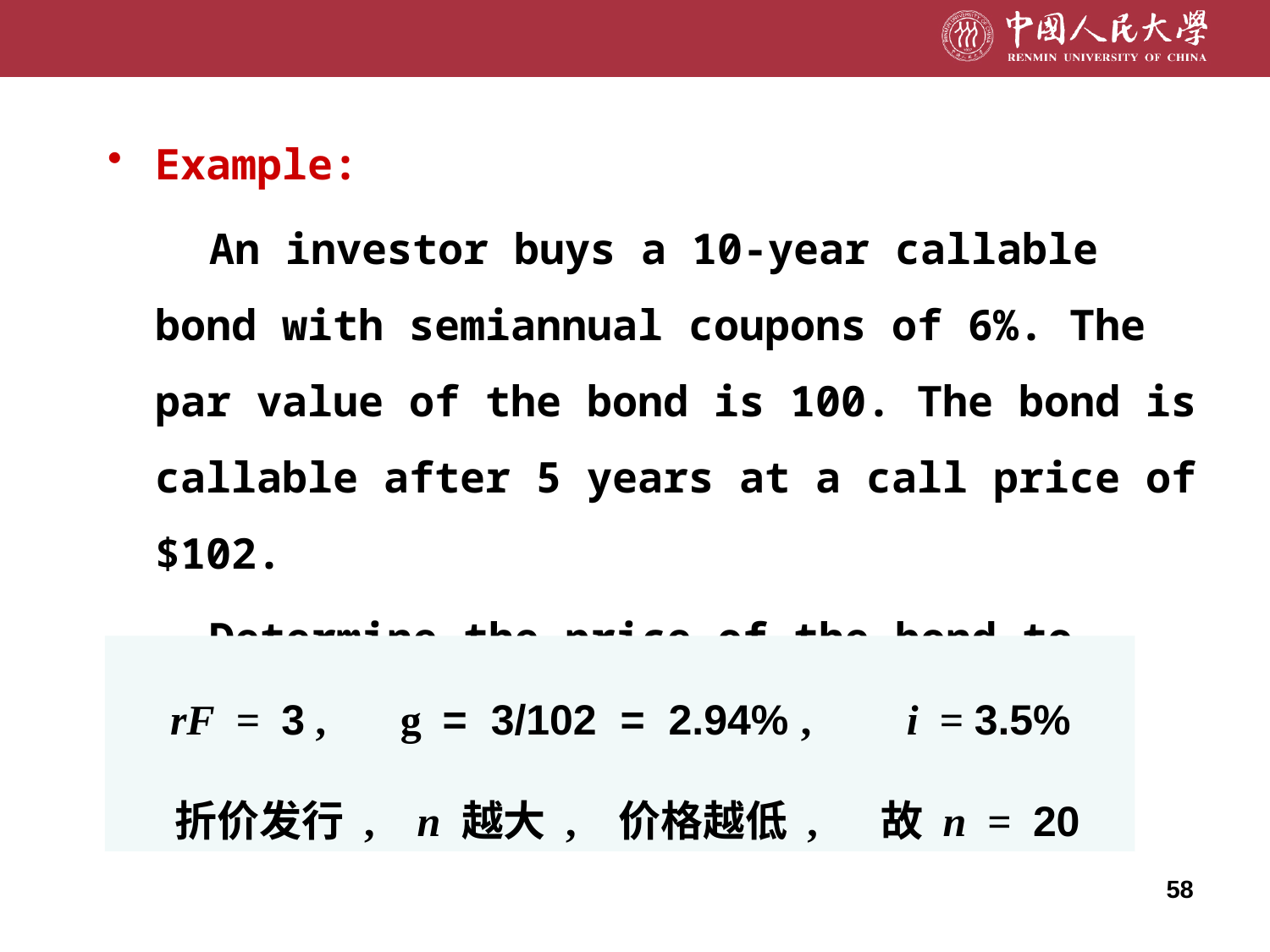

Example:
    An investor buys a 10-year callable bond with semiannual coupons of 6%. The par value of the bond is 100. The bond is callable after 5 years at a call price of $102.
    Determine the price of the bond to yield 7% compound semiannually.

     rF  =  3 ,       g  =  3/102  =  2.94% ,         i  = 3.5%
     折价发行 ,    n 越大 ,   价格越低 ,     故 n  =  20
58